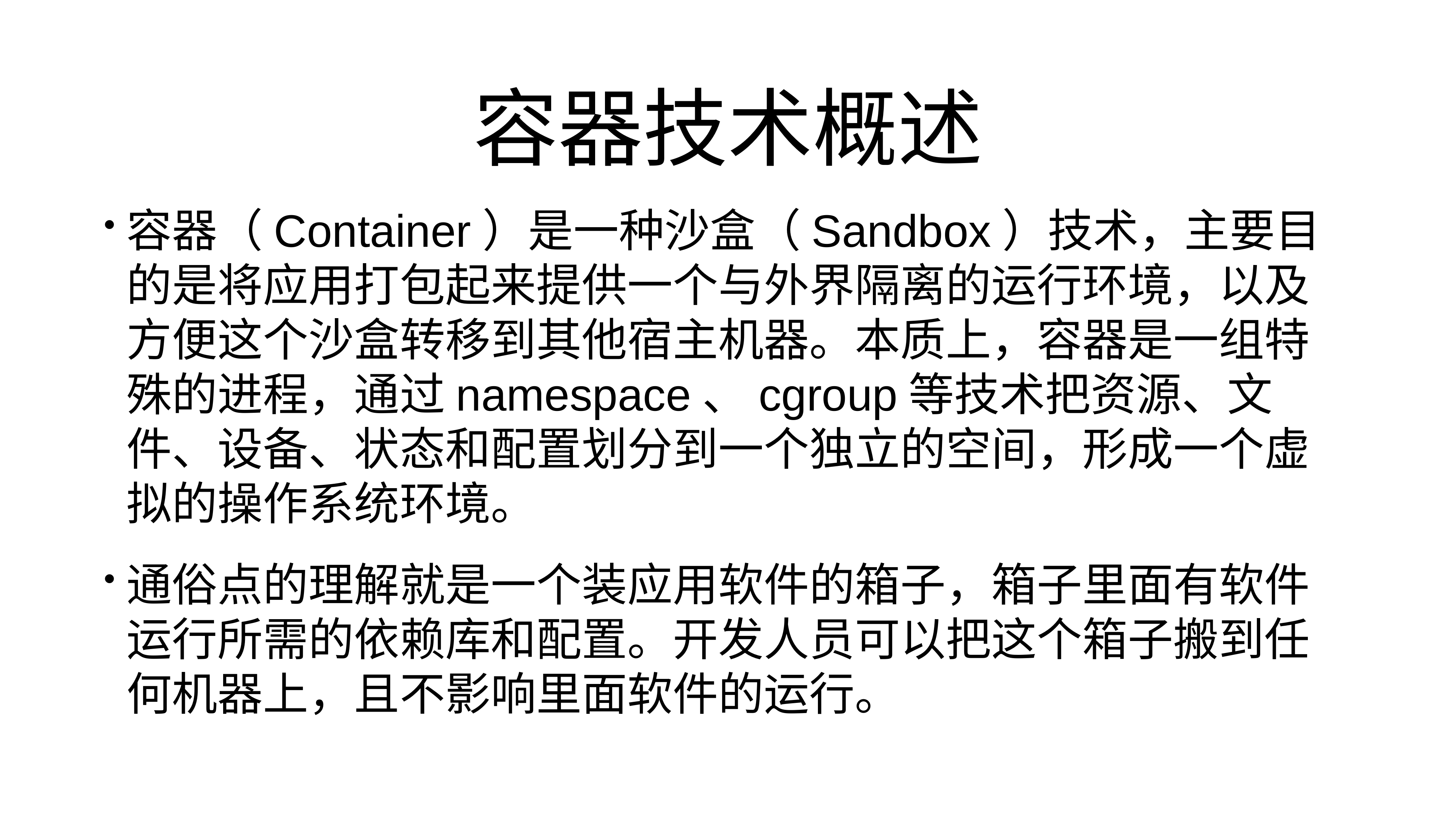

# 容器技术概述
容器（Container）是一种沙盒（Sandbox）技术，主要目的是将应用打包起来提供一个与外界隔离的运行环境，以及方便这个沙盒转移到其他宿主机器。本质上，容器是一组特殊的进程，通过namespace、cgroup等技术把资源、文件、设备、状态和配置划分到一个独立的空间，形成一个虚拟的操作系统环境。
通俗点的理解就是一个装应用软件的箱子，箱子里面有软件运行所需的依赖库和配置。开发人员可以把这个箱子搬到任何机器上，且不影响里面软件的运行。